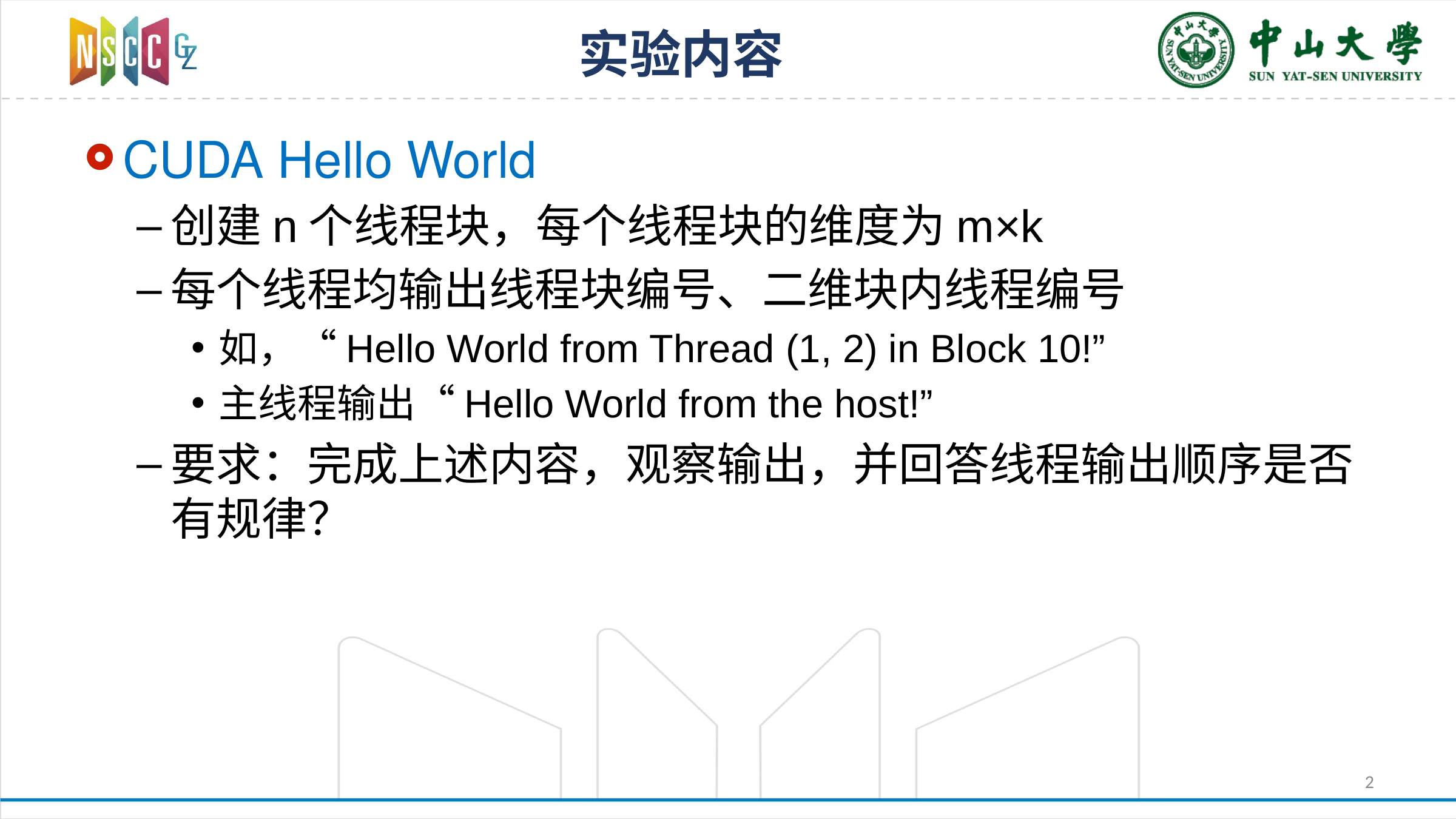

# 实验内容
CUDA Hello World
创建n个线程块，每个线程块的维度为m×k
每个线程均输出线程块编号、二维块内线程编号
如，“Hello World from Thread (1, 2) in Block 10!”
主线程输出“Hello World from the host!”
要求：完成上述内容，观察输出，并回答线程输出顺序是否有规律？
2